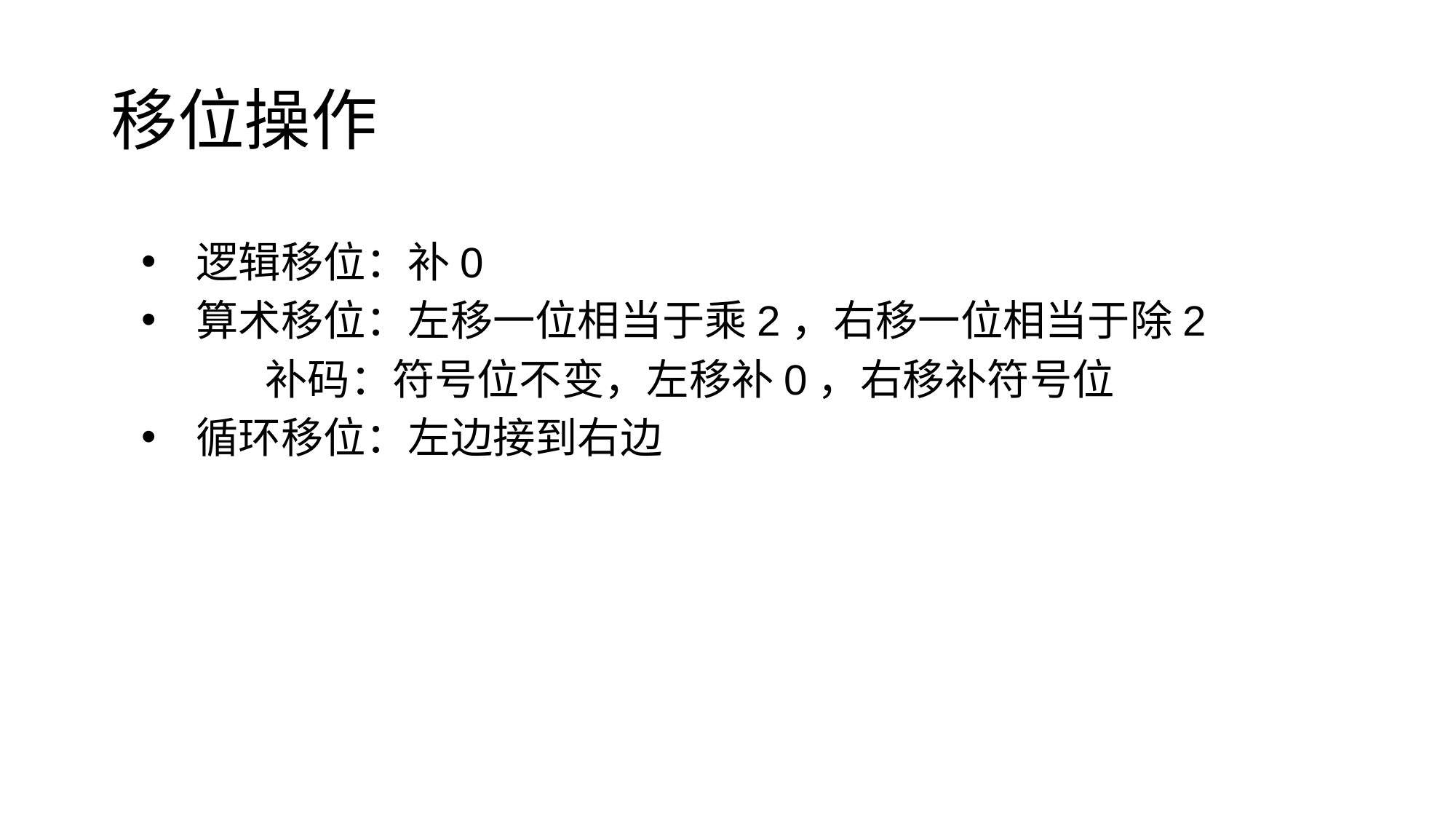

# 移位操作
逻辑移位：补0
算术移位：左移一位相当于乘2，右移一位相当于除2
            补码：符号位不变，左移补0，右移补符号位
循环移位：左边接到右边